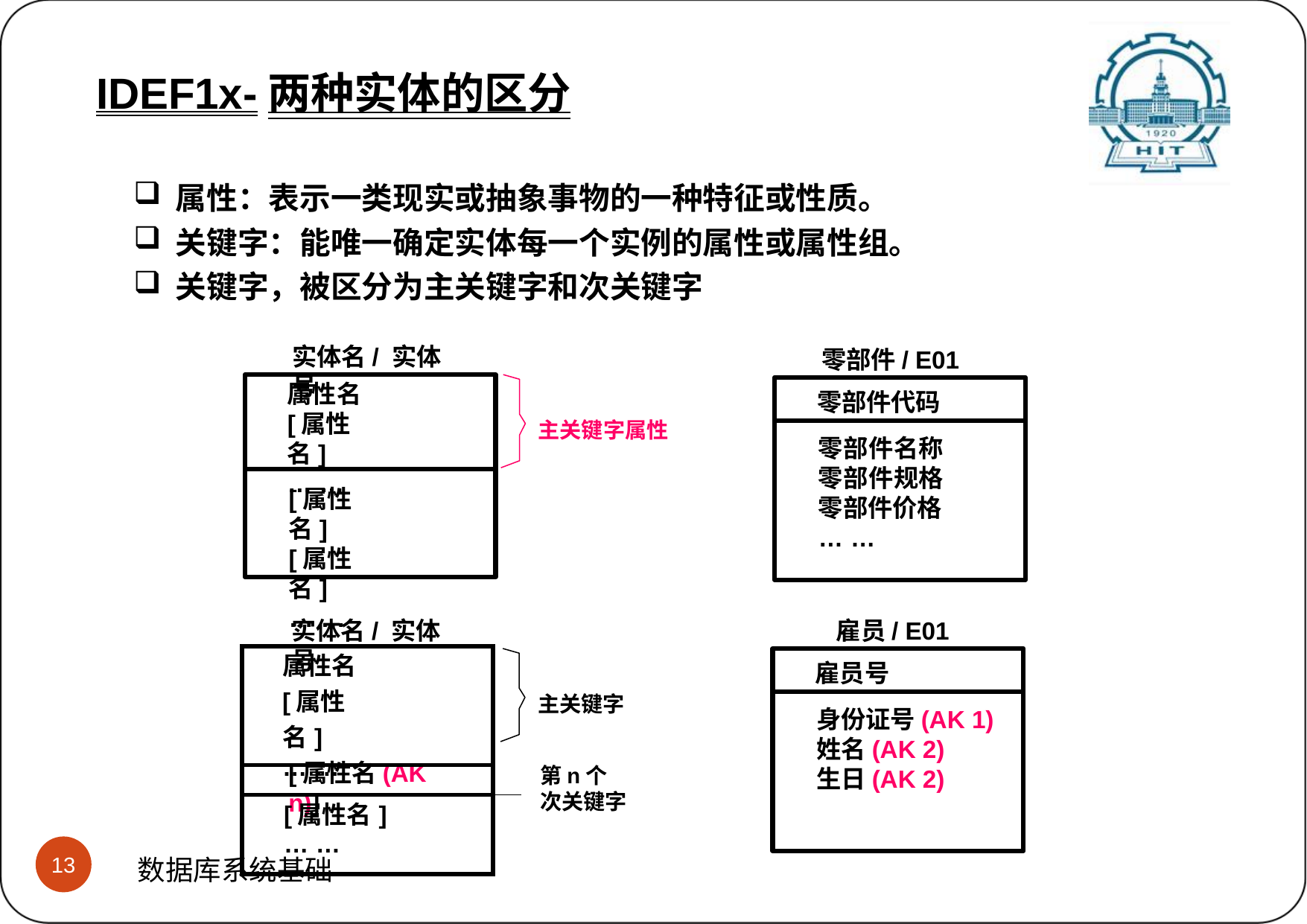

# IDEF1x-两种实体的区分 (5)关于属性和关键字
IDEF1x-两种实体的区分
属性：表示一类现实或抽象事物的一种特征或性质。
关键字：能唯一确定实体每一个实例的属性或属性组。
关键字，被区分为主关键字和次关键字
实体名/ 实体号
零部件/ E01

属性名 [属性名]
……
零部件代码
主关键字属性

零部件名称 零部件规格 零部件价格
……

[属性名]
[属性名]
……
实体名/ 实体号
雇员/ E01
| 属性名 [属性名] …… |  |
| --- | --- |
|  |  |
| [属性名] …… |  |

雇员号
主关键字

身份证号(AK 1)
姓名(AK 2)
生日(AK 2)
[属性名(AK n)]
第n个 次关键字